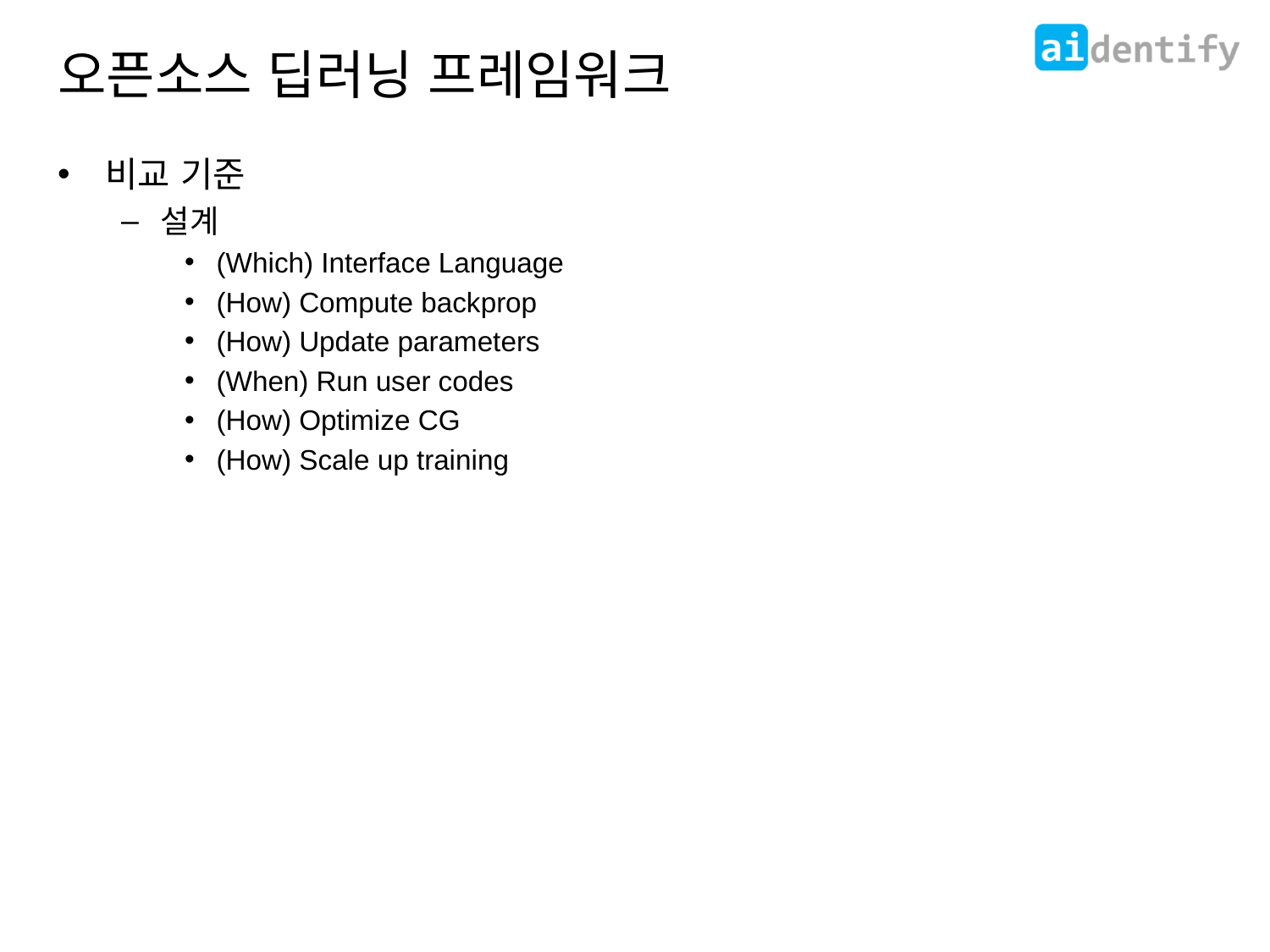

# 오픈소스 딥러닝 프레임워크
비교 기준
설계
(Which) Interface Language
(How) Compute backprop
(How) Update parameters
(When) Run user codes
(How) Optimize CG
(How) Scale up training